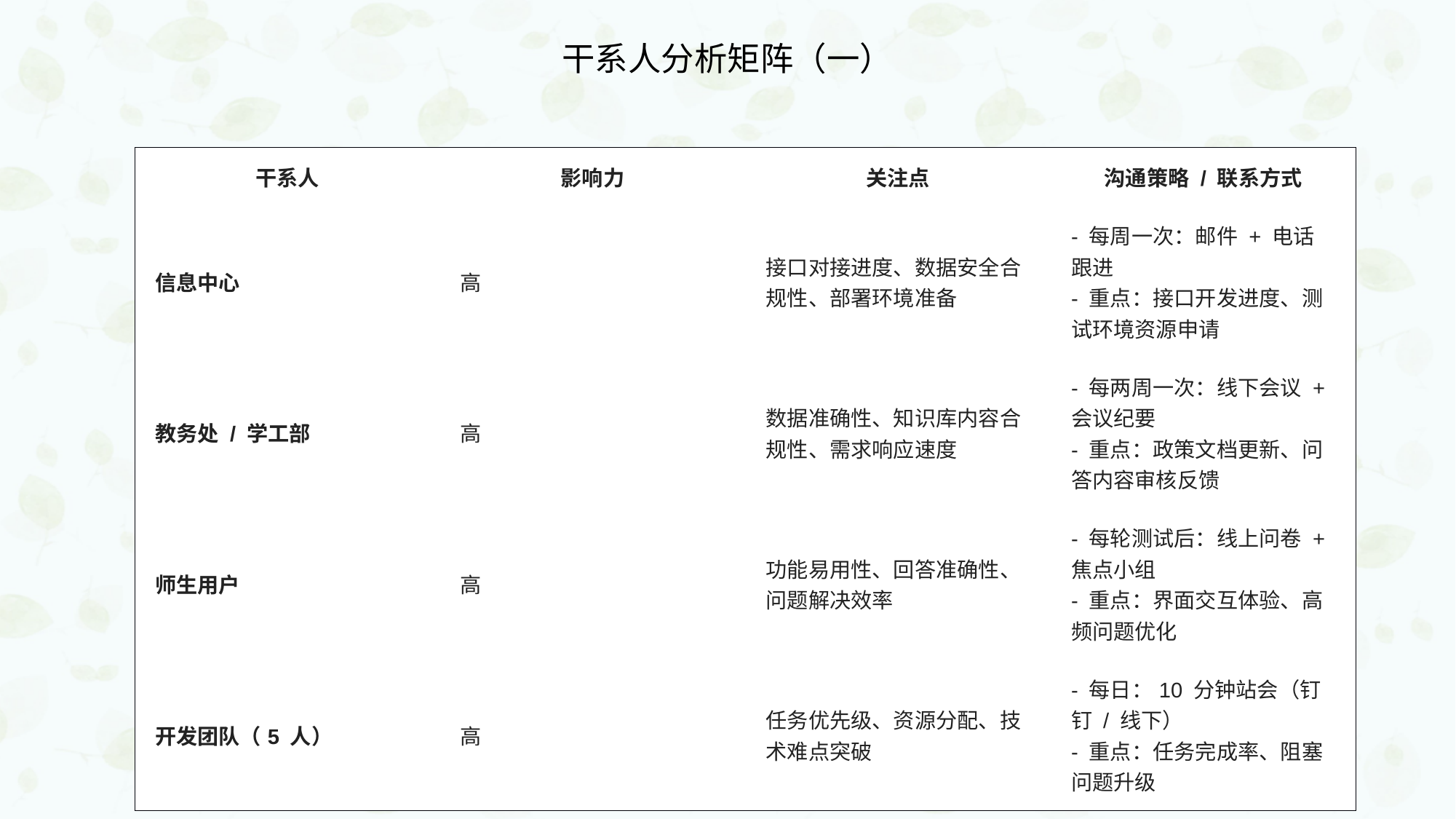

干系人分析矩阵（一）
| 干系人 | 影响力 | 关注点 | 沟通策略 / 联系方式 |
| --- | --- | --- | --- |
| 信息中心 | 高 | 接口对接进度、数据安全合规性、部署环境准备 | - 每周一次：邮件 + 电话跟进 - 重点：接口开发进度、测试环境资源申请 |
| 教务处 / 学工部 | 高 | 数据准确性、知识库内容合规性、需求响应速度 | - 每两周一次：线下会议 + 会议纪要 - 重点：政策文档更新、问答内容审核反馈 |
| 师生用户 | 高 | 功能易用性、回答准确性、问题解决效率 | - 每轮测试后：线上问卷 + 焦点小组 - 重点：界面交互体验、高频问题优化 |
| 开发团队（5 人） | 高 | 任务优先级、资源分配、技术难点突破 | - 每日：10 分钟站会（钉钉 / 线下） - 重点：任务完成率、阻塞问题升级 |